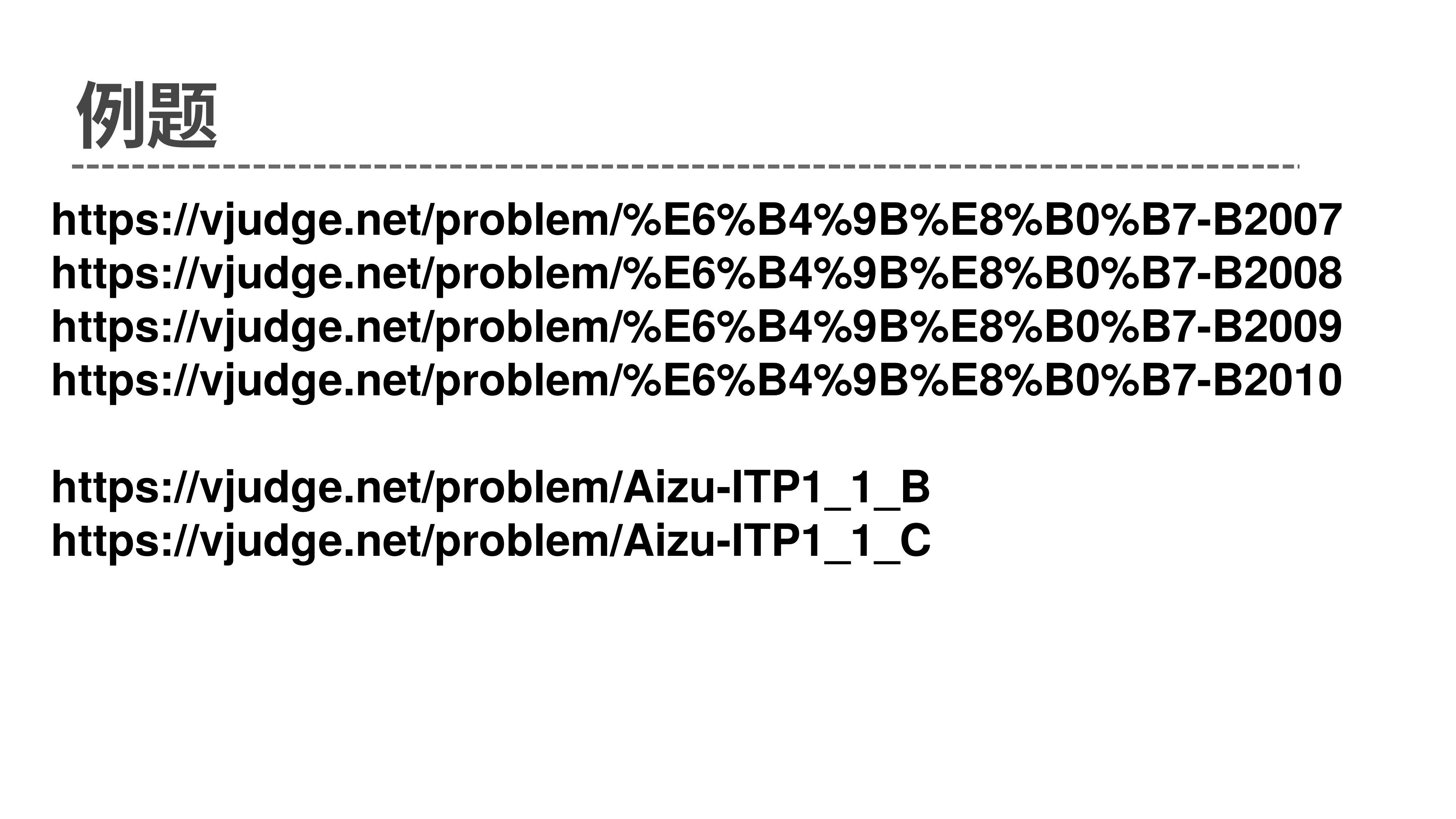

# 例题
https://vjudge.net/problem/%E6%B4%9B%E8%B0%B7-B2007
https://vjudge.net/problem/%E6%B4%9B%E8%B0%B7-B2008
https://vjudge.net/problem/%E6%B4%9B%E8%B0%B7-B2009
https://vjudge.net/problem/%E6%B4%9B%E8%B0%B7-B2010
https://vjudge.net/problem/Aizu-ITP1_1_B
https://vjudge.net/problem/Aizu-ITP1_1_C